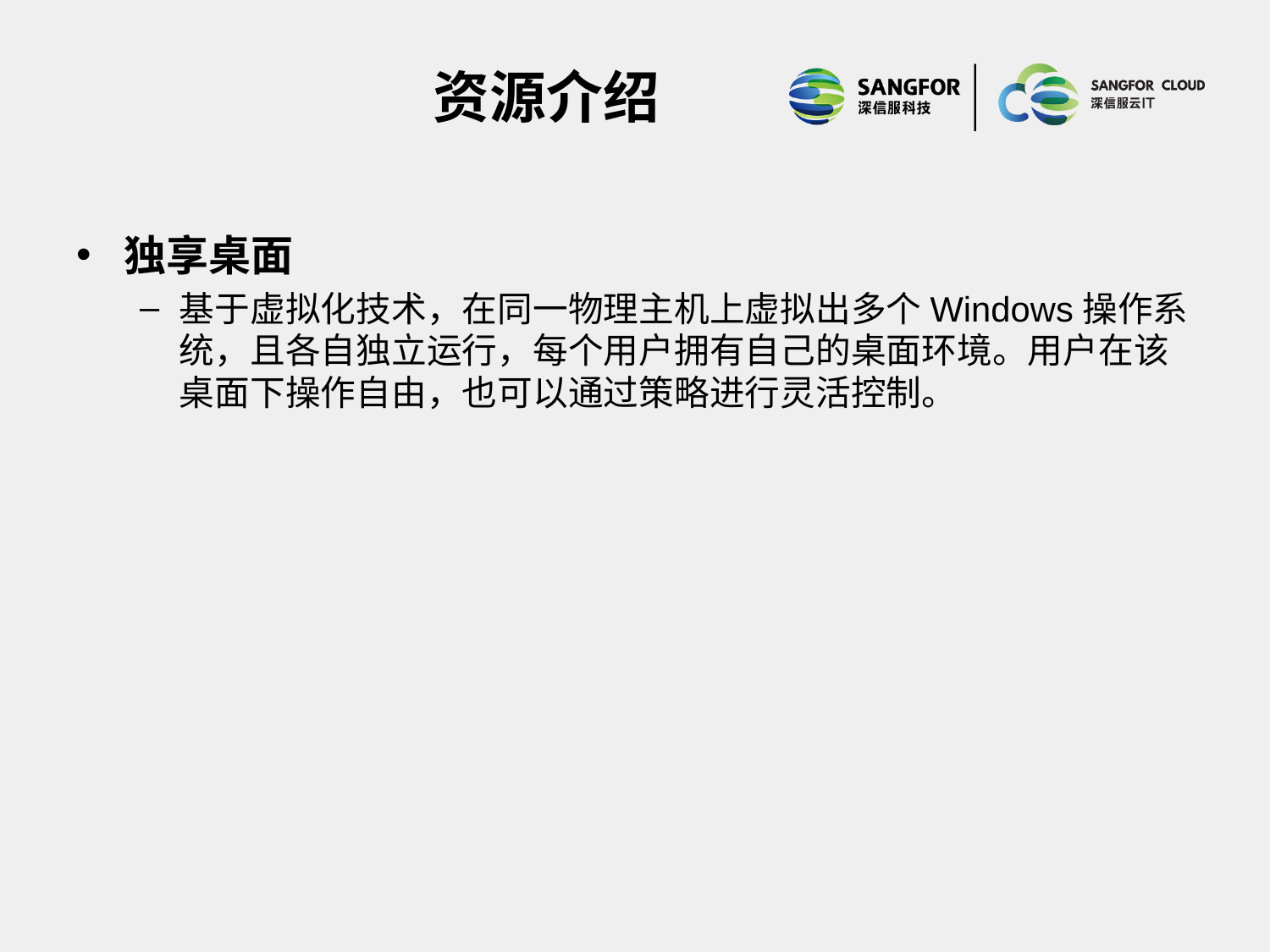

# 资源介绍
独享桌面
基于虚拟化技术，在同一物理主机上虚拟出多个Windows操作系统，且各自独立运行，每个用户拥有自己的桌面环境。用户在该桌面下操作自由，也可以通过策略进行灵活控制。